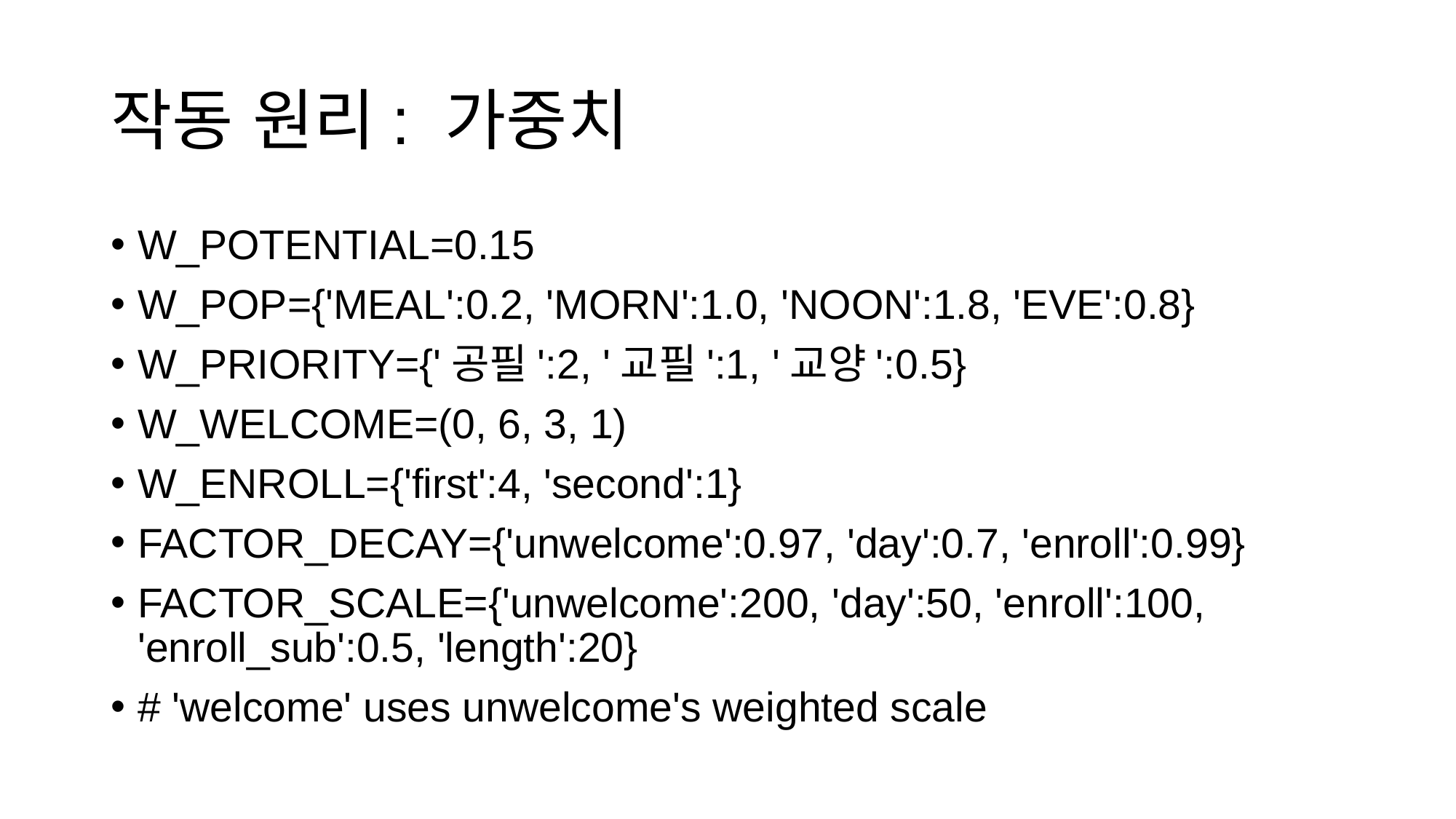

# 작동 원리: 가중치
W_POTENTIAL=0.15
W_POP={'MEAL':0.2, 'MORN':1.0, 'NOON':1.8, 'EVE':0.8}
W_PRIORITY={'공필':2, '교필':1, '교양':0.5}
W_WELCOME=(0, 6, 3, 1)
W_ENROLL={'first':4, 'second':1}
FACTOR_DECAY={'unwelcome':0.97, 'day':0.7, 'enroll':0.99}
FACTOR_SCALE={'unwelcome':200, 'day':50, 'enroll':100, 'enroll_sub':0.5, 'length':20}
# 'welcome' uses unwelcome's weighted scale